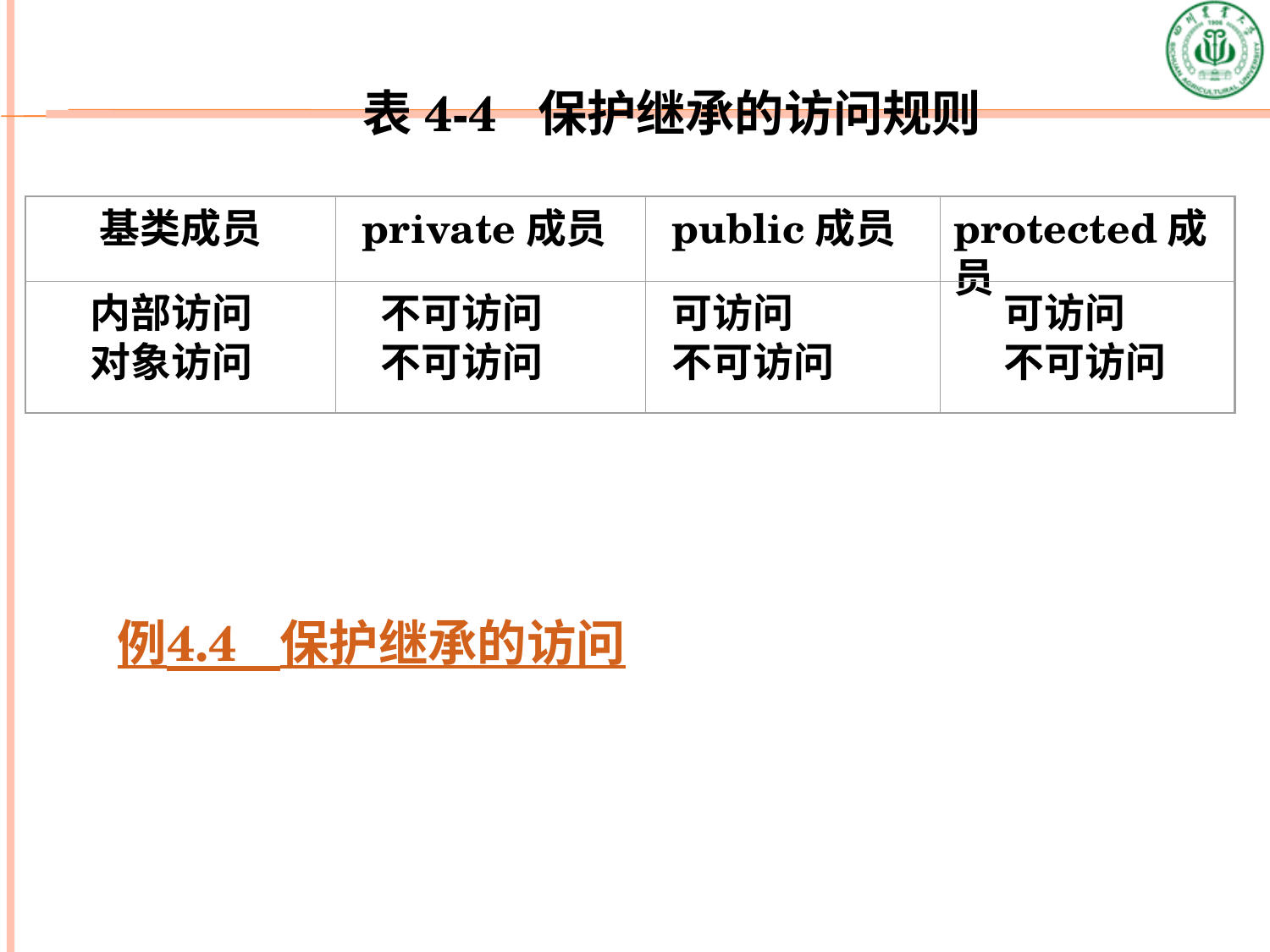

表4-4  保护继承的访问规则

    基类成员

private成员

public成员

protected成员

   内部访问
   对象访问

不可访问
不可访问

可访问
不可访问

可访问
不可访问

例4.4   保护继承的访问